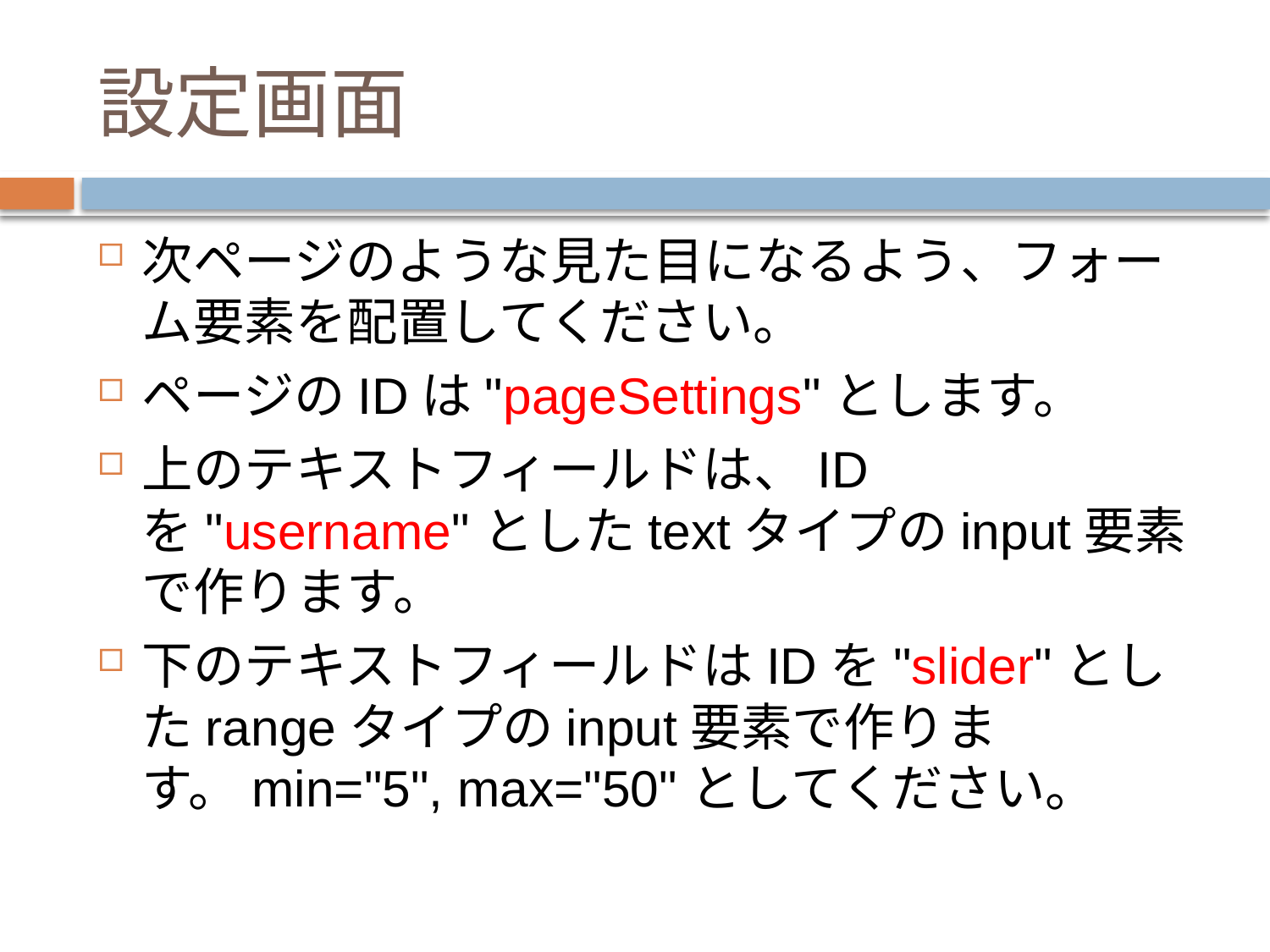

# 設定画面
次ページのような見た目になるよう、フォーム要素を配置してください。
ページのIDは"pageSettings"とします。
上のテキストフィールドは、IDを"username"としたtextタイプのinput要素で作ります。
下のテキストフィールドはIDを"slider"としたrangeタイプのinput要素で作ります。min="5", max="50"としてください。